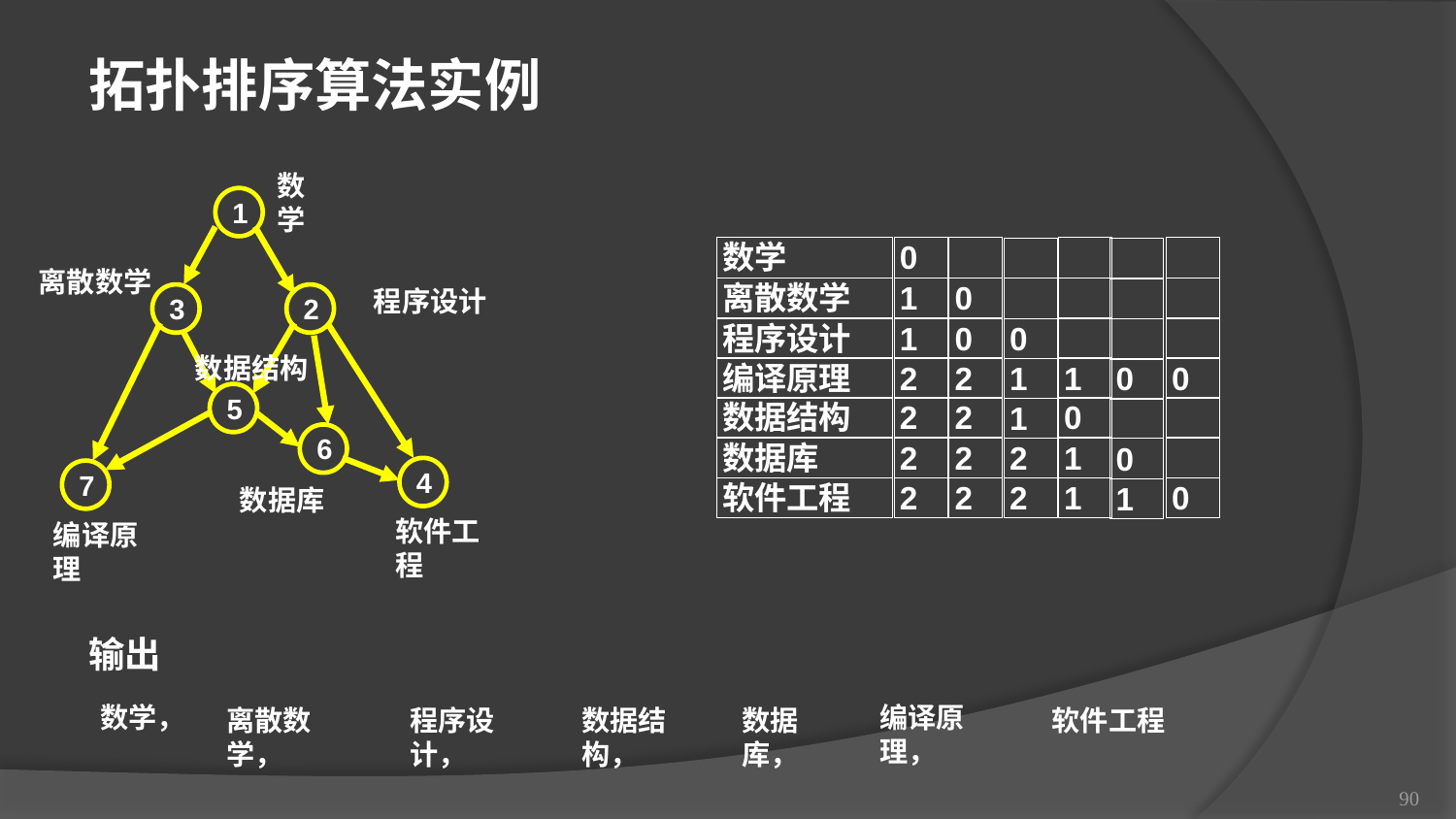

拓扑排序算法实例
数学
1

离散数学
程序设计
3
2

数据结构
5

6

4
7
数据库
软件工程
编译原理
数学
0
离散数学
1
程序设计
1
编译原理
2
数据结构
2
数据库
2
软件工程
2

0
0
2
2
2
2

1
0
1
1

0

0

0
1
1
2
2

0

0
1
输出
编译原理，
数学，
离散数学，
程序设计，
数据结构，
数据库，
软件工程
90